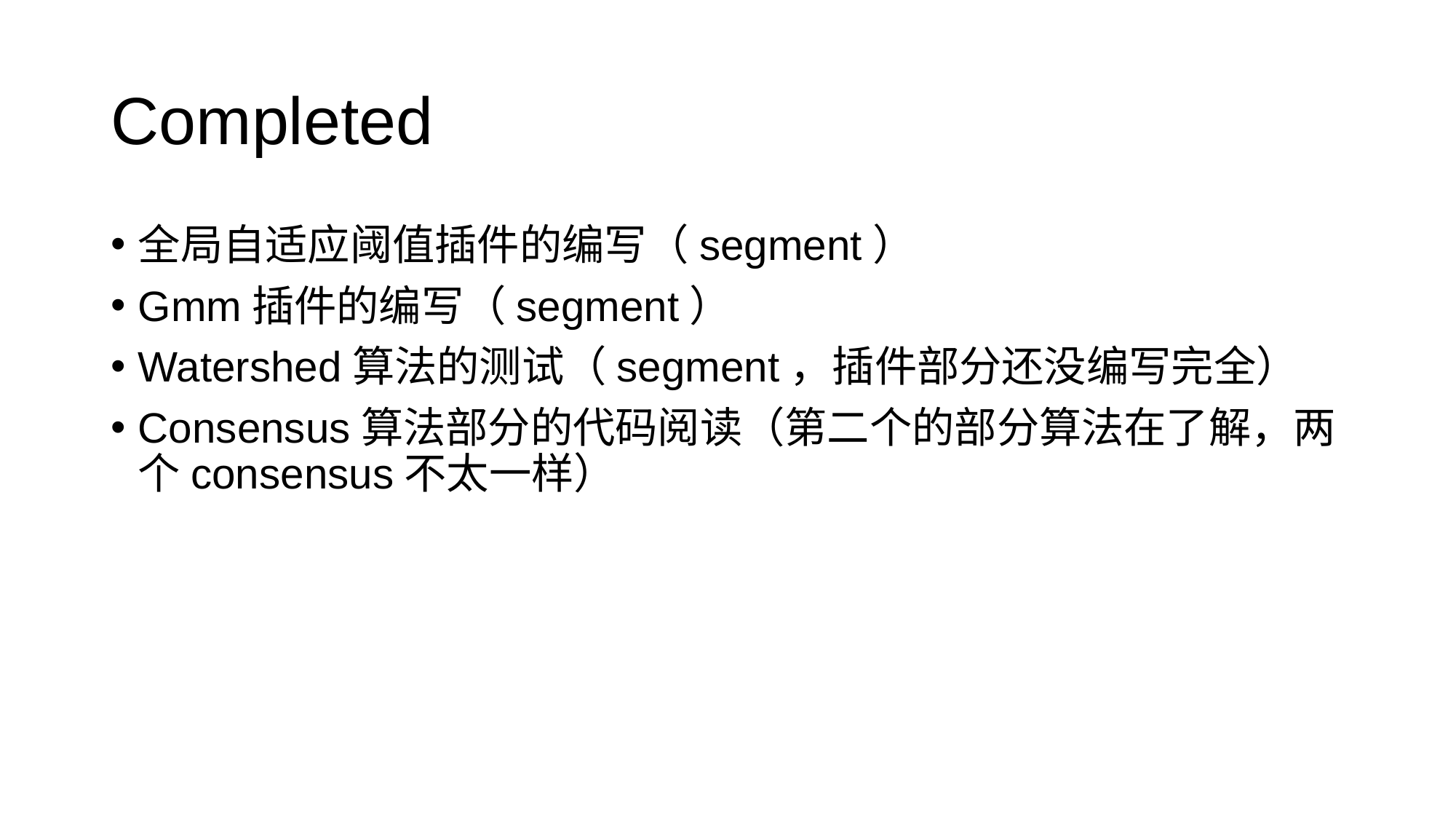

# Completed
全局自适应阈值插件的编写（segment）
Gmm插件的编写（segment）
Watershed算法的测试（segment，插件部分还没编写完全）
Consensus算法部分的代码阅读（第二个的部分算法在了解，两个consensus不太一样）